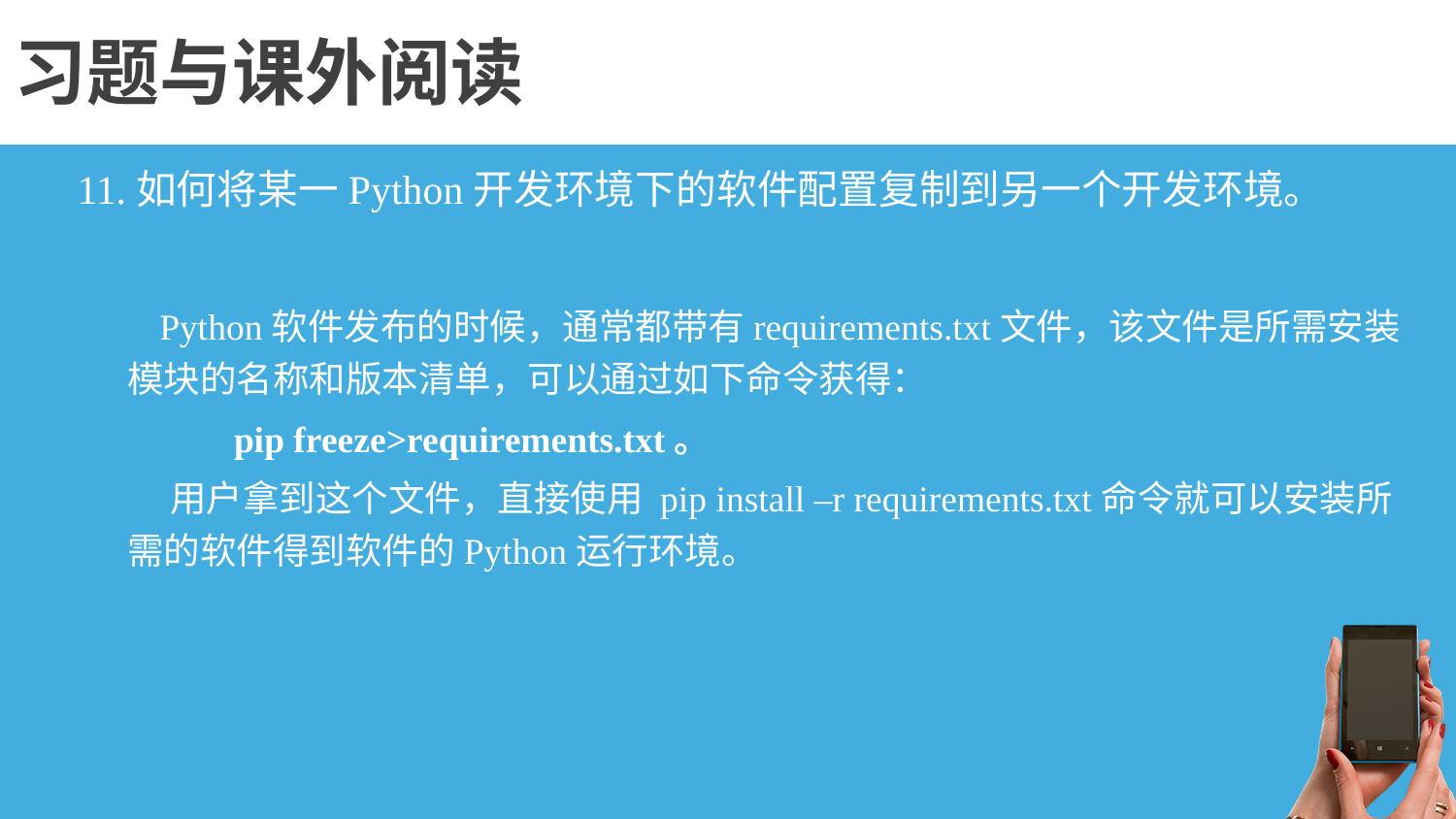

# 习题与课外阅读
11.如何将某一Python开发环境下的软件配置复制到另一个开发环境。

Python软件发布的时候，通常都带有requirements.txt文件，该文件是所需安装模块的名称和版本清单，可以通过如下命令获得：
pip freeze>requirements.txt。
用户拿到这个文件，直接使用 pip install –r requirements.txt命令就可以安装所需的软件得到软件的Python运行环境。